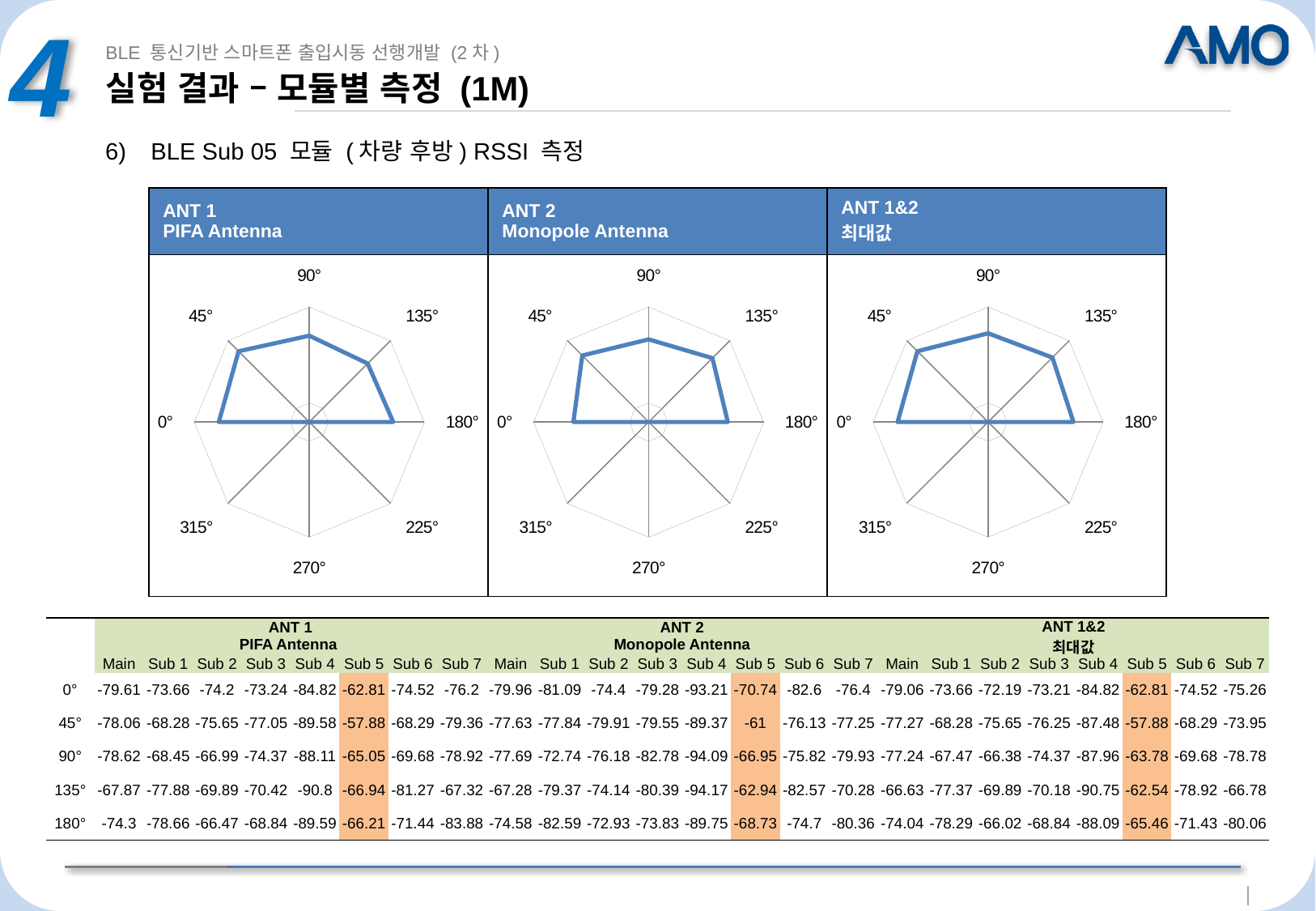

4
BLE 통신기반 스마트폰 출입시동 선행개발 (2차)
# 실험 결과 – 모듈별 측정 (1M)
BLE Sub 05 모듈 (차량 후방) RSSI 측정
| ANT 1 PIFA Antenna | ANT 2 Monopole Antenna | ANT 1&2 최대값 |
| --- | --- | --- |
|  |  |  |

### Chart

| Category |  |
|---|---|
| 90° | -65.05 |
| 135° | -66.94 |
| 180° | -66.21 |
| 225° | -110.0 |
| 270° | -110.0 |
| 315° | -110.0 |
| 0° | -62.81 |
| 45° | -57.88 |

### Chart

| Category |  |
|---|---|
| 90° | -66.95 |
| 135° | -62.94 |
| 180° | -68.73 |
| 225° | -110.0 |
| 270° | -110.0 |
| 315° | -110.0 |
| 0° | -70.74 |
| 45° | -61.0 |

### Chart

| Category |  |
|---|---|
| 90° | -63.78 |
| 135° | -62.54 |
| 180° | -65.46 |
| 225° | -110.0 |
| 270° | -110.0 |
| 315° | -110.0 |
| 0° | -62.81 |
| 45° | -57.88 |
|  | ANT 1 PIFA Antenna |  |  |  |  |  |  |  | ANT 2 Monopole Antenna |  |  |  |  |  |  |  | ANT 1&2 최대값 |  |  |  |  |  |  |  |
| --- | --- | --- | --- | --- | --- | --- | --- | --- | --- | --- | --- | --- | --- | --- | --- | --- | --- | --- | --- | --- | --- | --- | --- | --- |
|  | Main | Sub 1 | Sub 2 | Sub 3 | Sub 4 | Sub 5 | Sub 6 | Sub 7 | Main | Sub 1 | Sub 2 | Sub 3 | Sub 4 | Sub 5 | Sub 6 | Sub 7 | Main | Sub 1 | Sub 2 | Sub 3 | Sub 4 | Sub 5 | Sub 6 | Sub 7 |
| 0° | -79.61 | -73.66 | -74.2 | -73.24 | -84.82 | -62.81 | -74.52 | -76.2 | -79.96 | -81.09 | -74.4 | -79.28 | -93.21 | -70.74 | -82.6 | -76.4 | -79.06 | -73.66 | -72.19 | -73.21 | -84.82 | -62.81 | -74.52 | -75.26 |
| 45° | -78.06 | -68.28 | -75.65 | -77.05 | -89.58 | -57.88 | -68.29 | -79.36 | -77.63 | -77.84 | -79.91 | -79.55 | -89.37 | -61 | -76.13 | -77.25 | -77.27 | -68.28 | -75.65 | -76.25 | -87.48 | -57.88 | -68.29 | -73.95 |
| 90° | -78.62 | -68.45 | -66.99 | -74.37 | -88.11 | -65.05 | -69.68 | -78.92 | -77.69 | -72.74 | -76.18 | -82.78 | -94.09 | -66.95 | -75.82 | -79.93 | -77.24 | -67.47 | -66.38 | -74.37 | -87.96 | -63.78 | -69.68 | -78.78 |
| 135° | -67.87 | -77.88 | -69.89 | -70.42 | -90.8 | -66.94 | -81.27 | -67.32 | -67.28 | -79.37 | -74.14 | -80.39 | -94.17 | -62.94 | -82.57 | -70.28 | -66.63 | -77.37 | -69.89 | -70.18 | -90.75 | -62.54 | -78.92 | -66.78 |
| 180° | -74.3 | -78.66 | -66.47 | -68.84 | -89.59 | -66.21 | -71.44 | -83.88 | -74.58 | -82.59 | -72.93 | -73.83 | -89.75 | -68.73 | -74.7 | -80.36 | -74.04 | -78.29 | -66.02 | -68.84 | -88.09 | -65.46 | -71.43 | -80.06 |